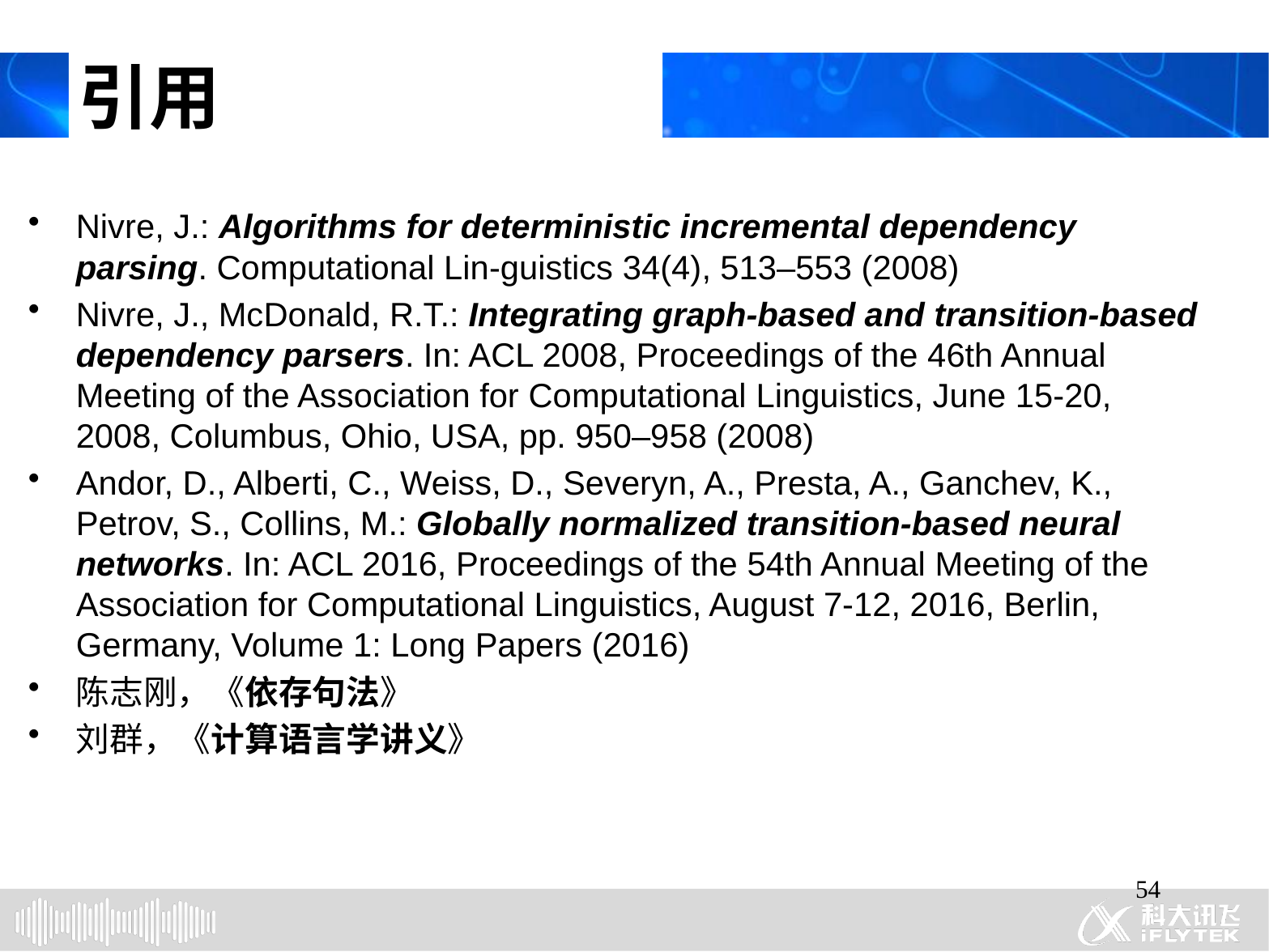

# 引用
Nivre, J.: Algorithms for deterministic incremental dependency parsing. Computational Lin-guistics 34(4), 513–553 (2008)
Nivre, J., McDonald, R.T.: Integrating graph-based and transition-based dependency parsers. In: ACL 2008, Proceedings of the 46th Annual Meeting of the Association for Computational Linguistics, June 15-20, 2008, Columbus, Ohio, USA, pp. 950–958 (2008)
Andor, D., Alberti, C., Weiss, D., Severyn, A., Presta, A., Ganchev, K., Petrov, S., Collins, M.: Globally normalized transition-based neural networks. In: ACL 2016, Proceedings of the 54th Annual Meeting of the Association for Computational Linguistics, August 7-12, 2016, Berlin, Germany, Volume 1: Long Papers (2016)
陈志刚，《依存句法》
刘群，《计算语言学讲义》
54